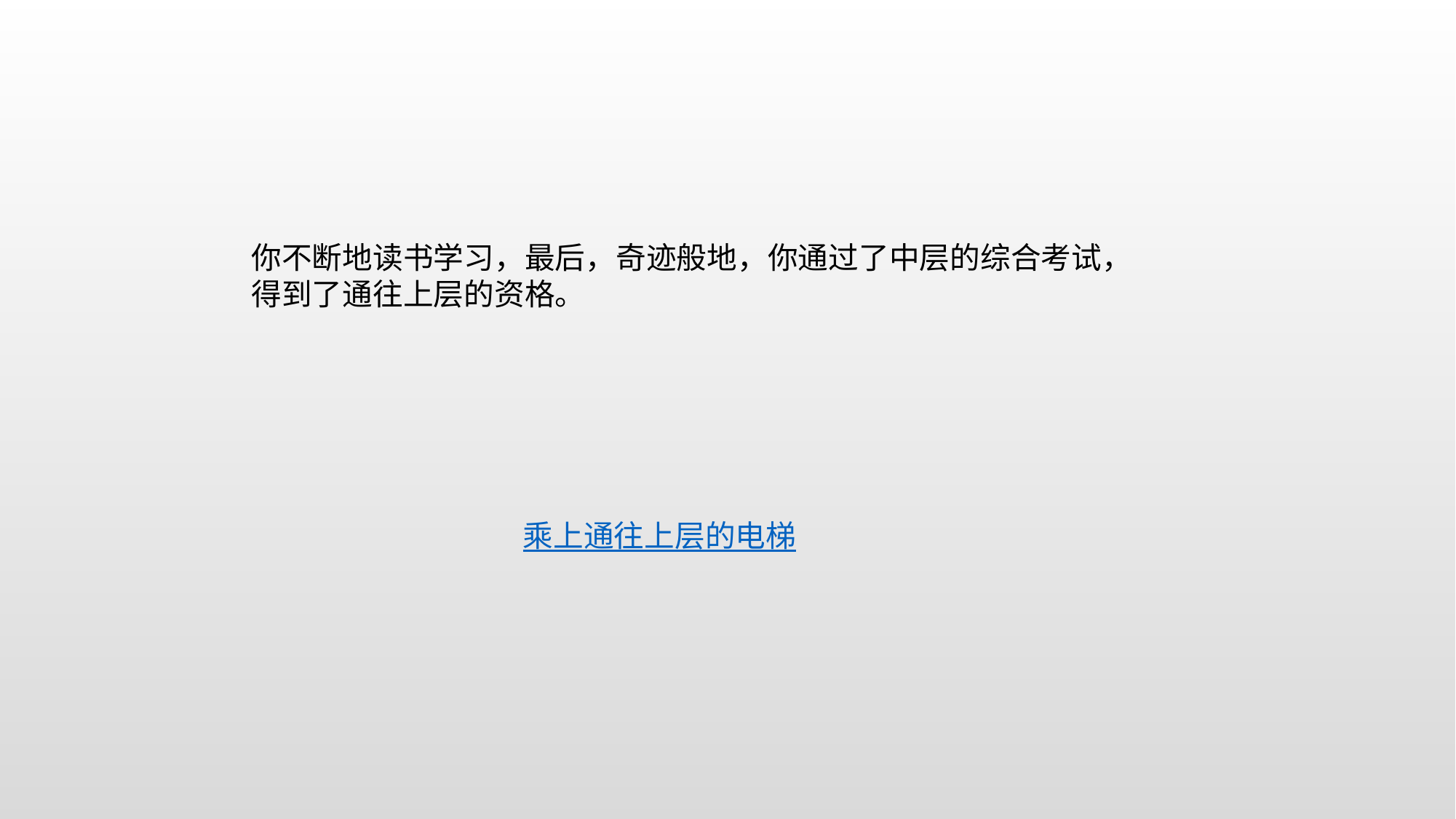

你不断地读书学习，最后，奇迹般地，你通过了中层的综合考试，得到了通往上层的资格。
乘上通往上层的电梯